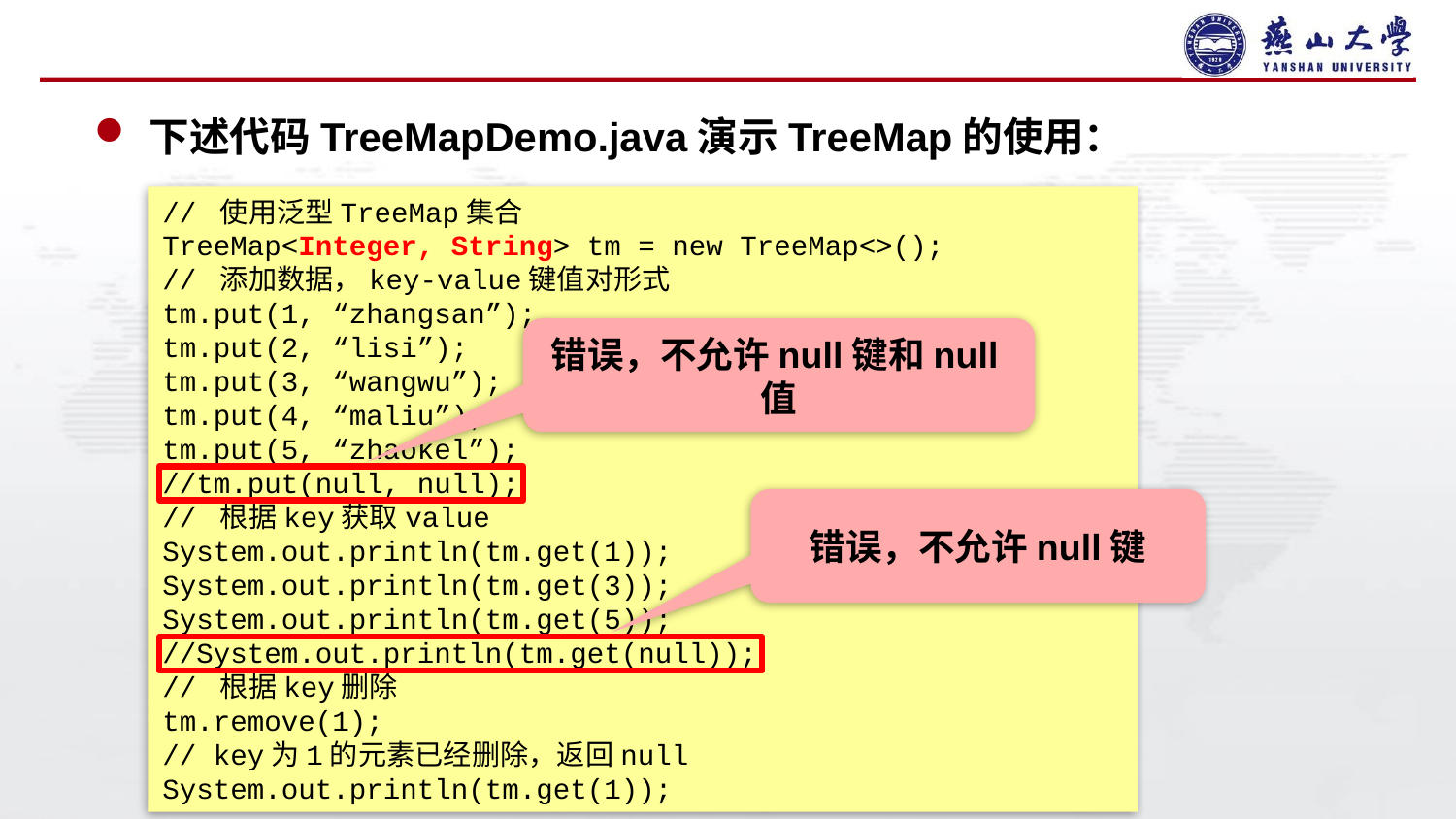

#
下述代码TreeMapDemo.java演示TreeMap的使用：

// 使用泛型TreeMap集合
TreeMap<Integer, String> tm = new TreeMap<>();
// 添加数据，key-value键值对形式
tm.put(1, “zhangsan”);
tm.put(2, “lisi”);
tm.put(3, “wangwu”);
tm.put(4, “maliu”);
tm.put(5, “zhaokel”);
//tm.put(null, null);
// 根据key获取value
System.out.println(tm.get(1));
System.out.println(tm.get(3));
System.out.println(tm.get(5));
//System.out.println(tm.get(null));
// 根据key删除
tm.remove(1);
// key为1的元素已经删除，返回null
System.out.println(tm.get(1));
错误，不允许null键和null值

错误，不允许null键